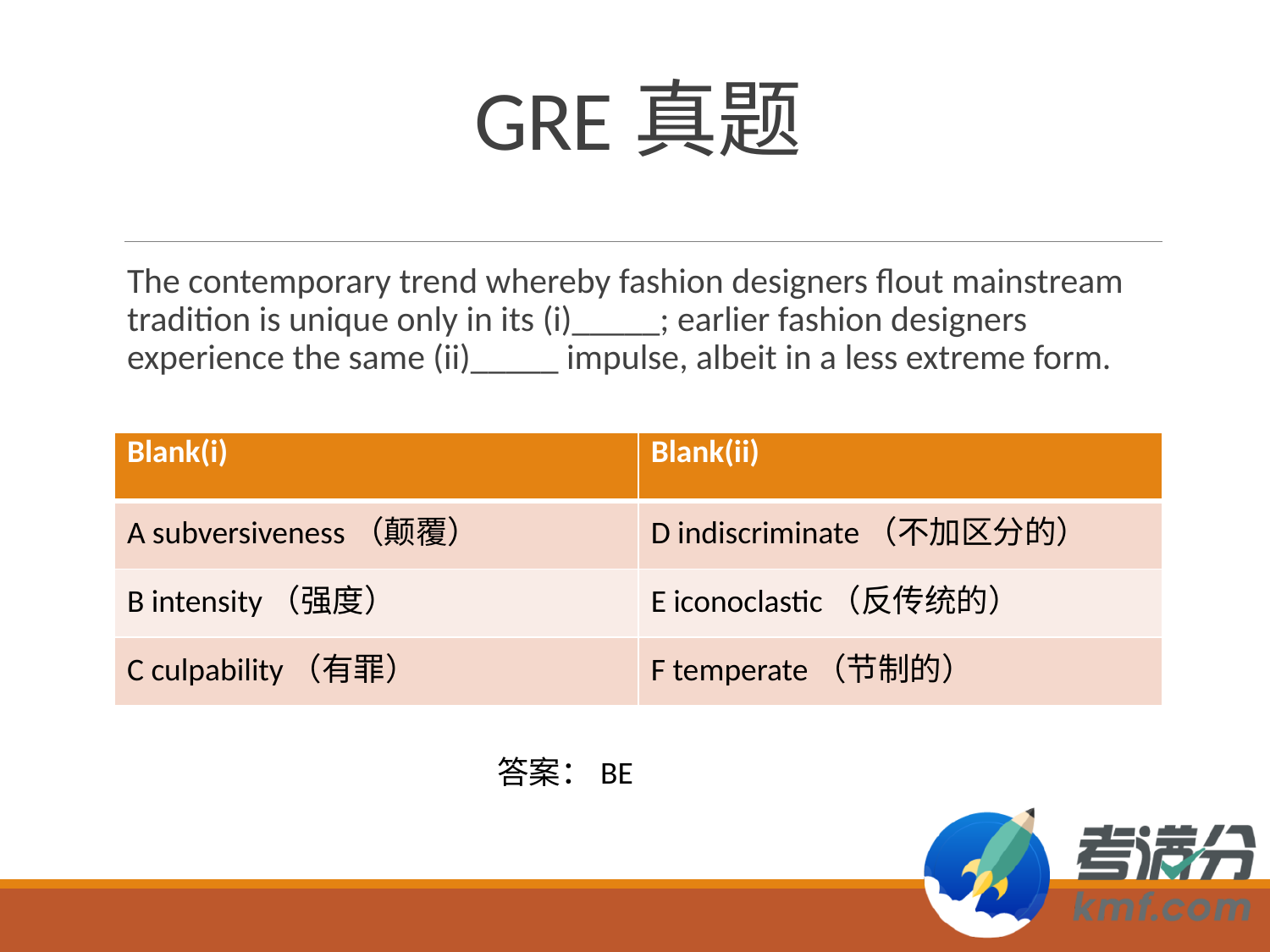

# GRE真题
The contemporary trend whereby fashion designers flout mainstream tradition is unique only in its (i)_____; earlier fashion designers experience the same (ii)_____ impulse, albeit in a less extreme form.
| Blank(i) | Blank(ii) |
| --- | --- |
| A subversiveness（颠覆） | D indiscriminate（不加区分的） |
| B intensity（强度） | E iconoclastic（反传统的） |
| C culpability（有罪） | F temperate（节制的） |
答案：BE